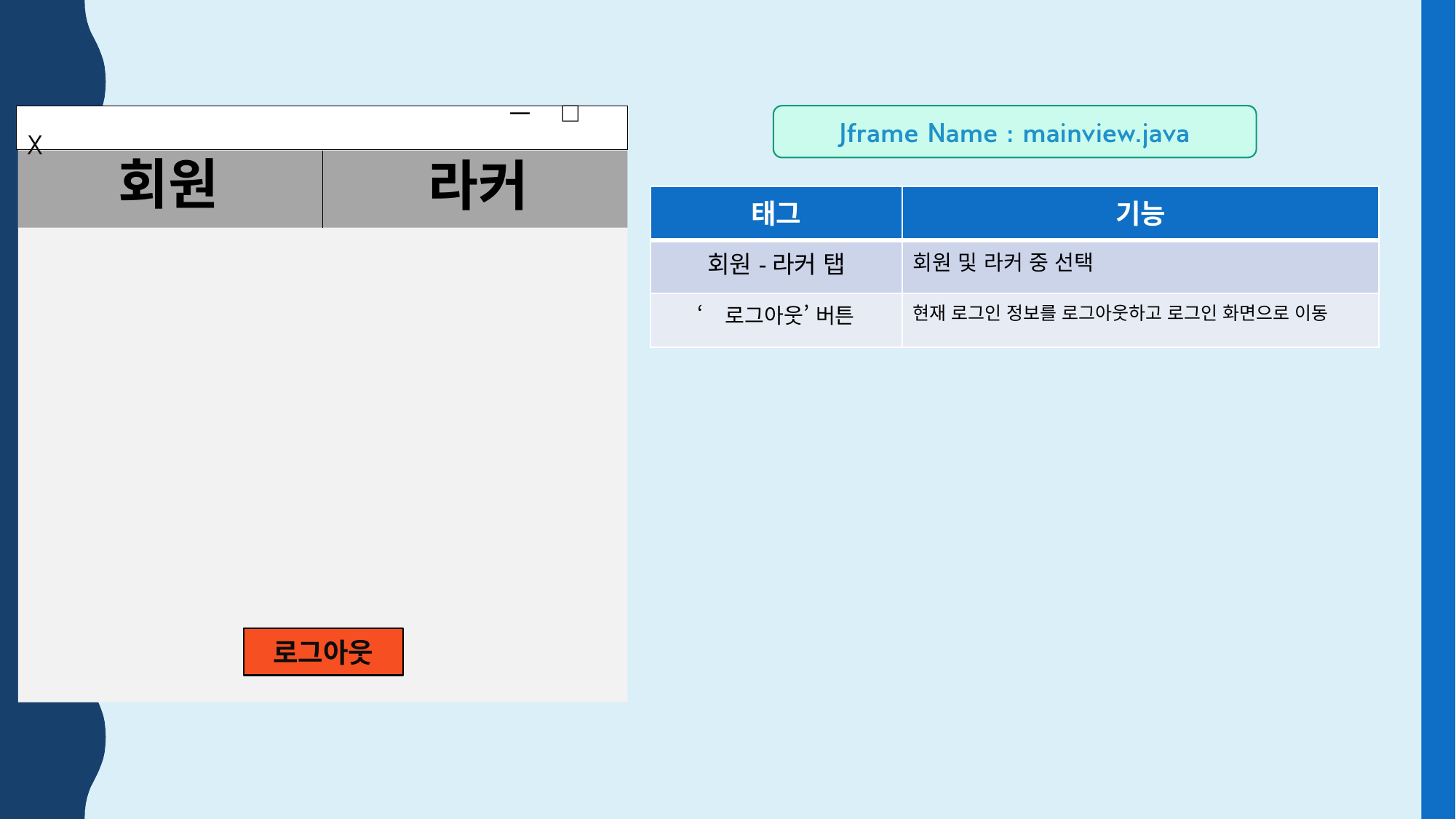

─    □   X
회원
라커

Jframe Name : mainview.java
| 태그 | 기능 |
| --- | --- |
| 회원-라커 탭 | 회원 및 라커 중 선택 |
| ‘로그아웃’ 버튼 | 현재 로그인 정보를 로그아웃하고 로그인 화면으로 이동 |
로그아웃